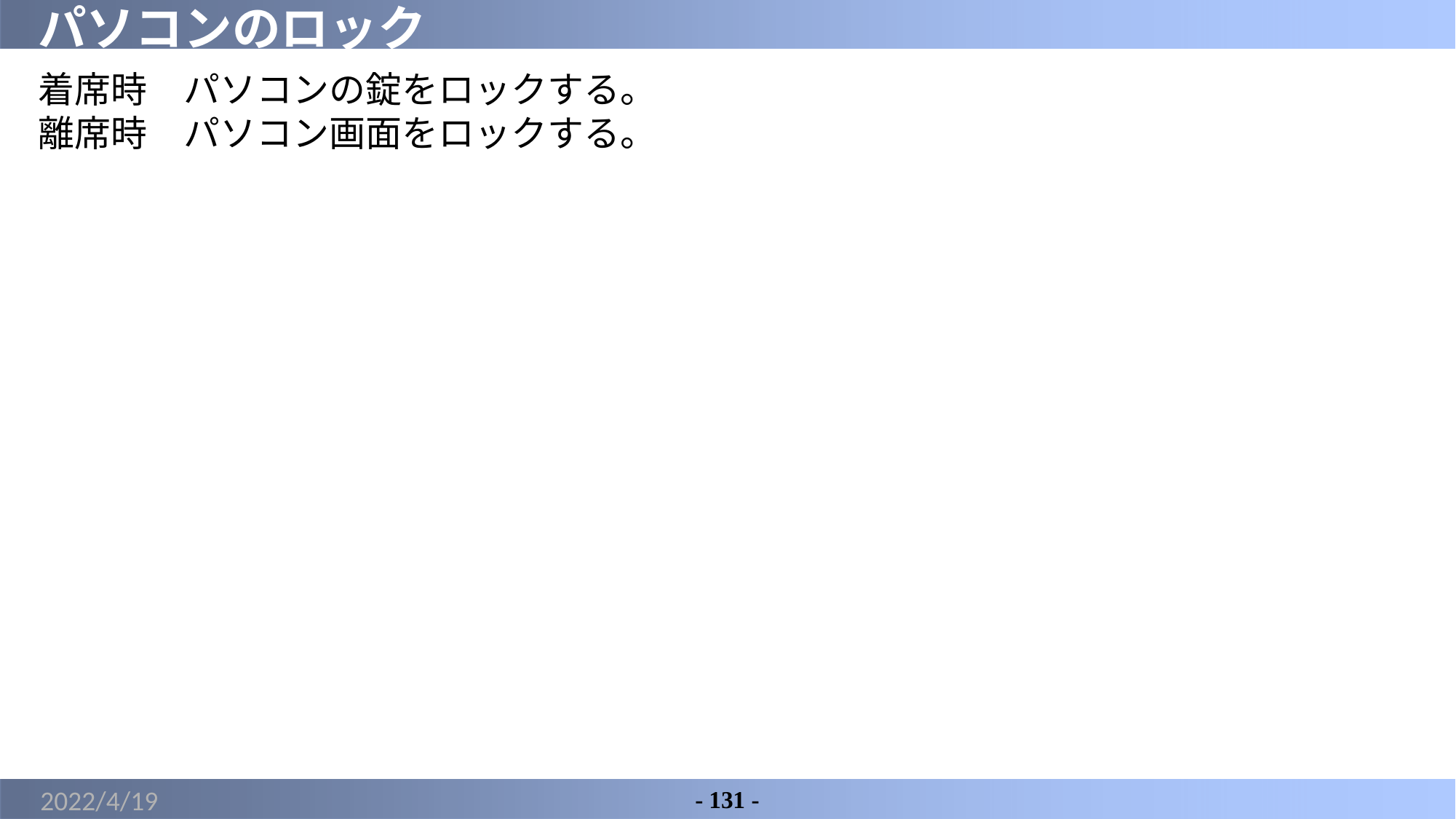

# パソコンのロック
着席時　パソコンの錠をロックする。
離席時　パソコン画面をロックする。
2022/4/19
- 131 -